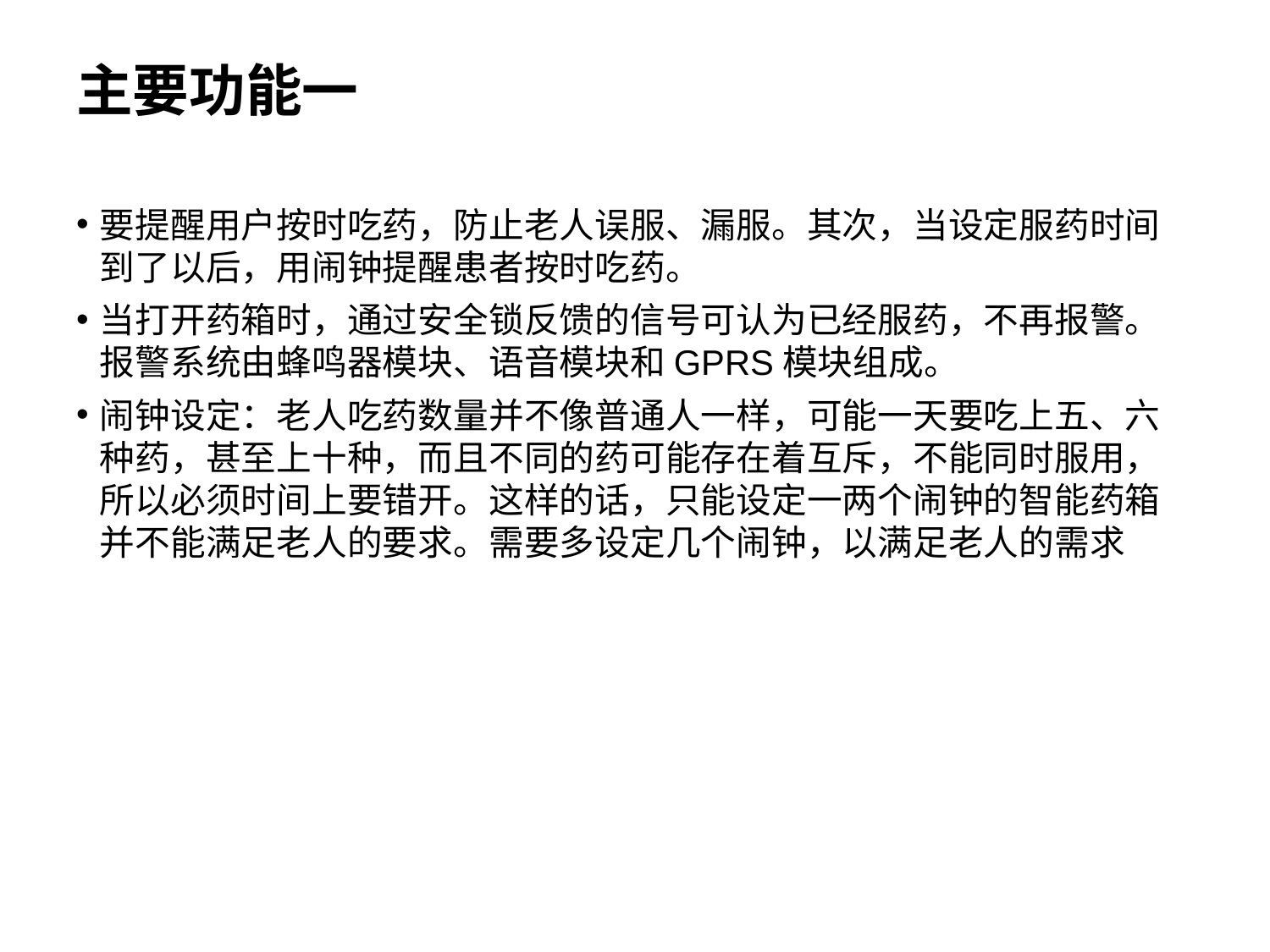

# 主要功能一
要提醒用户按时吃药，防止老人误服、漏服。其次，当设定服药时间到了以后，用闹钟提醒患者按时吃药。
当打开药箱时，通过安全锁反馈的信号可认为已经服药，不再报警。报警系统由蜂鸣器模块、语音模块和GPRS模块组成。
闹钟设定：老人吃药数量并不像普通人一样，可能一天要吃上五、六种药，甚至上十种，而且不同的药可能存在着互斥，不能同时服用，所以必须时间上要错开。这样的话，只能设定一两个闹钟的智能药箱并不能满足老人的要求。需要多设定几个闹钟，以满足老人的需求